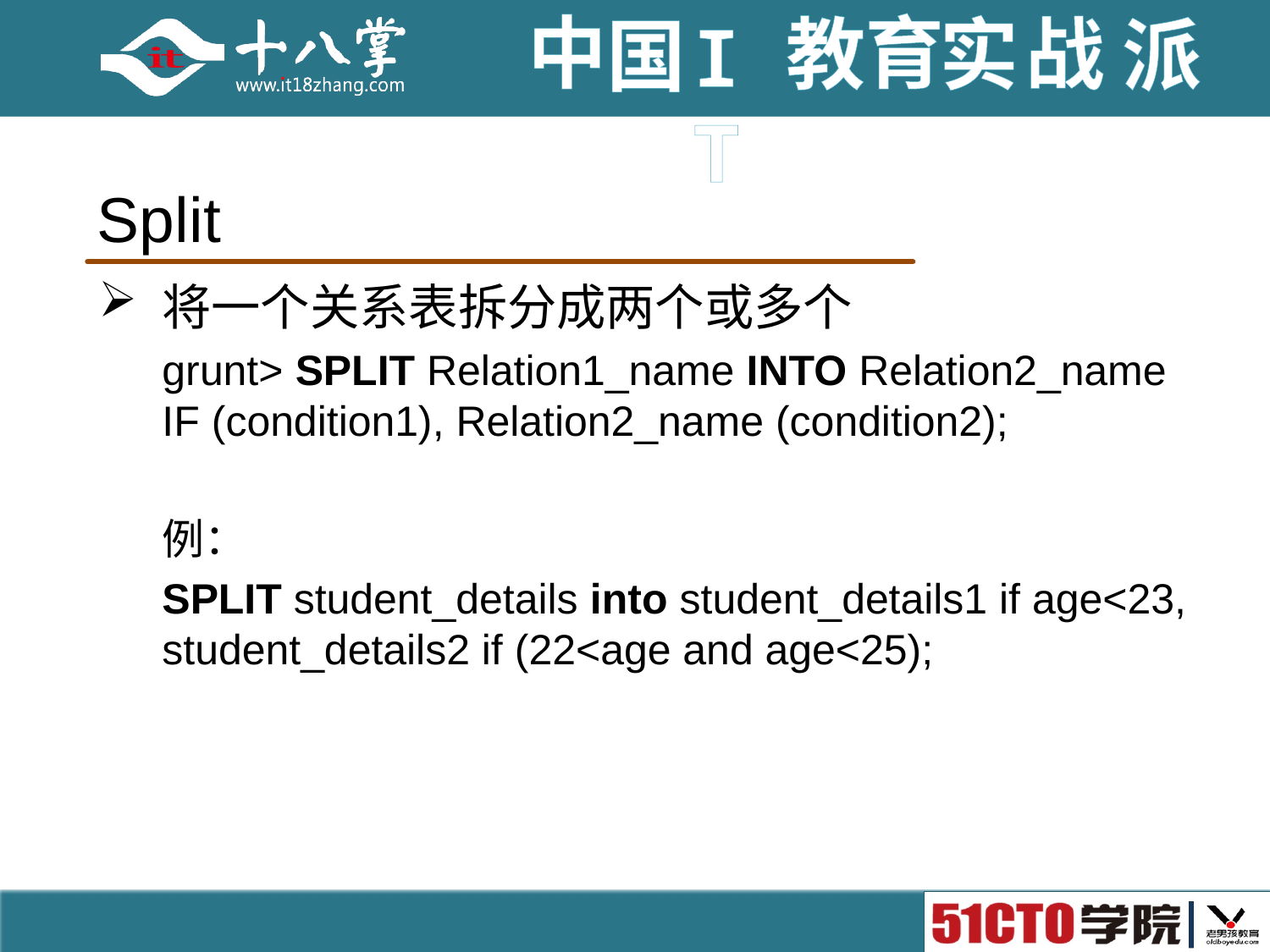

# Split
将一个关系表拆分成两个或多个
grunt> SPLIT Relation1_name INTO Relation2_name IF (condition1), Relation2_name (condition2);

例：
SPLIT student_details into student_details1 if age<23, student_details2 if (22<age and age<25);